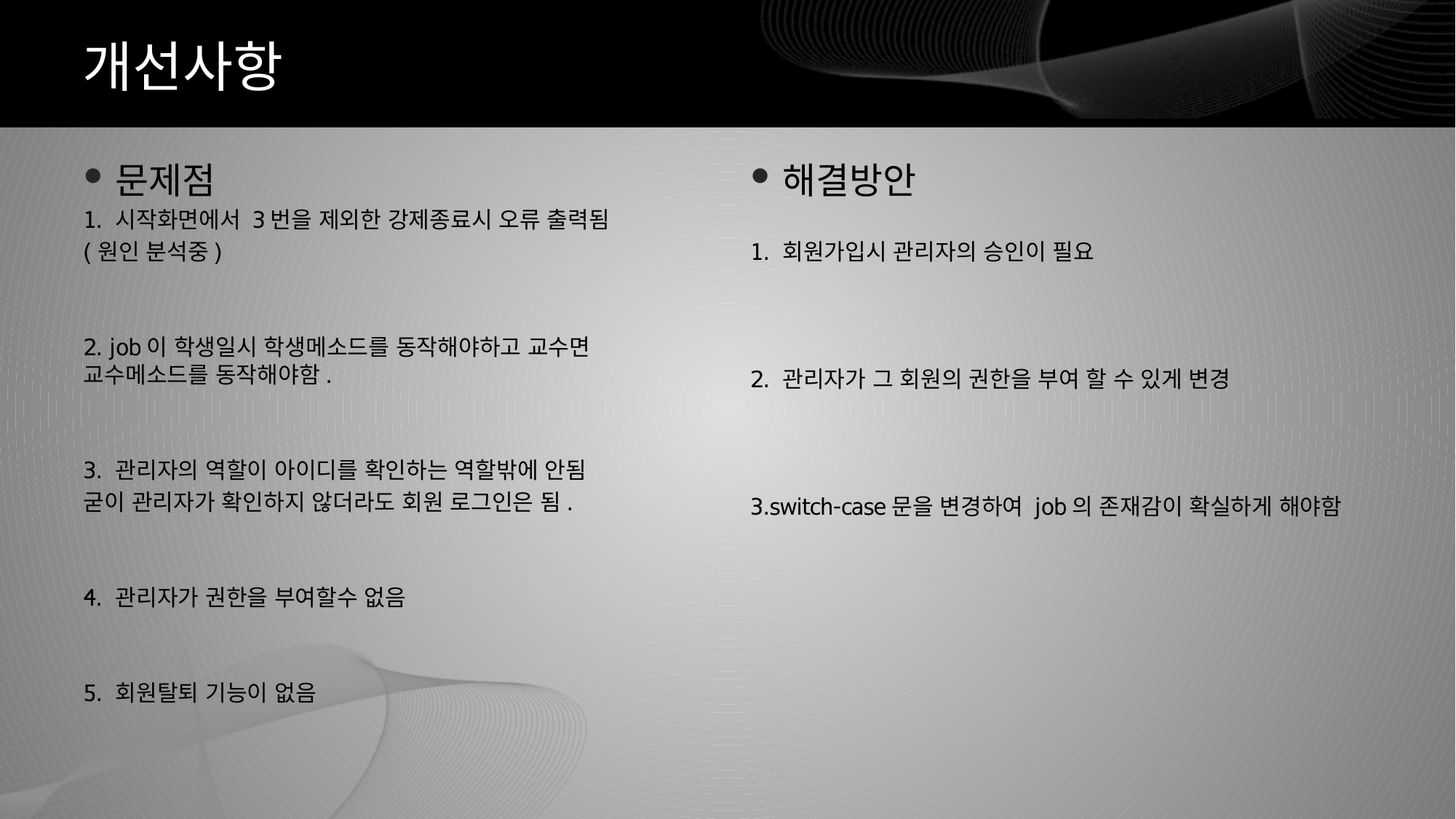

# 개선사항
문제점
1. 시작화면에서 3번을 제외한 강제종료시 오류 출력됨
(원인 분석중)

2. job이 학생일시 학생메소드를 동작해야하고 교수면 교수메소드를 동작해야함.

3. 관리자의 역할이 아이디를 확인하는 역할밖에 안됨
굳이 관리자가 확인하지 않더라도 회원 로그인은 됨.

4. 관리자가 권한을 부여할수 없음

5. 회원탈퇴 기능이 없음

해결방안

1. 회원가입시 관리자의 승인이 필요

2. 관리자가 그 회원의 권한을 부여 할 수 있게 변경

3.switch-case문을 변경하여 job의 존재감이 확실하게 해야함